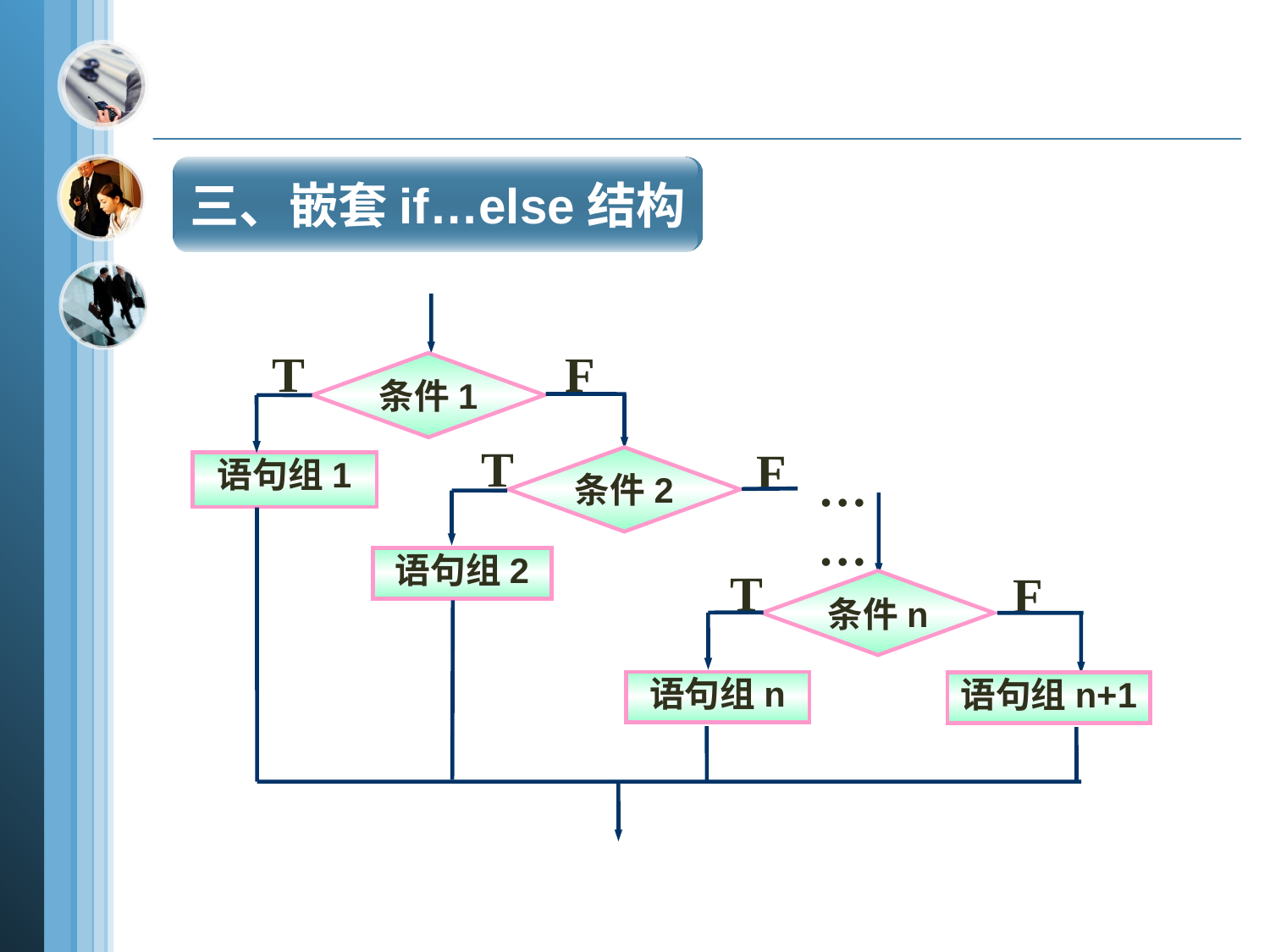

三、嵌套if…else结构

T
F
条件1

T
F
条件2
语句组1
……

语句组2
T
F
条件n

语句组n
语句组n+1